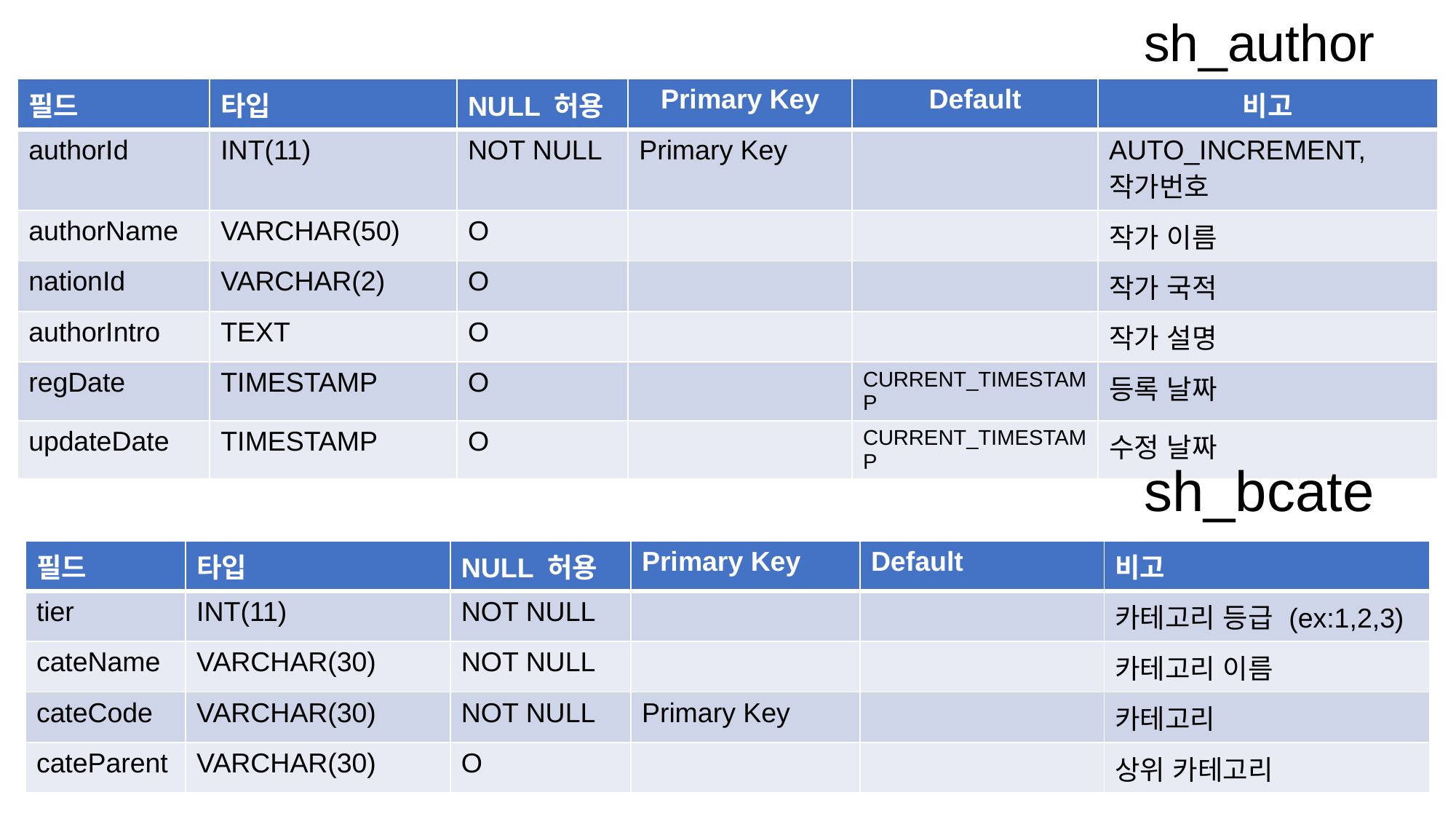

sh_author
| 필드 | 타입 | NULL 허용 | Primary Key | Default | 비고 |
| --- | --- | --- | --- | --- | --- |
| authorId | INT(11) | NOT NULL | Primary Key |  | AUTO\_INCREMENT,작가번호 |
| authorName | VARCHAR(50) | O |  |  | 작가 이름 |
| nationId | VARCHAR(2) | O |  |  | 작가 국적 |
| authorIntro | TEXT | O |  |  | 작가 설명 |
| regDate | TIMESTAMP | O |  | CURRENT\_TIMESTAMP | 등록 날짜 |
| updateDate | TIMESTAMP | O |  | CURRENT\_TIMESTAMP | 수정 날짜 |
sh_bcate
| 필드 | 타입 | NULL 허용 | Primary Key | Default | 비고 |
| --- | --- | --- | --- | --- | --- |
| tier | INT(11) | NOT NULL |  |  | 카테고리 등급 (ex:1,2,3) |
| cateName | VARCHAR(30) | NOT NULL |  |  | 카테고리 이름 |
| cateCode | VARCHAR(30) | NOT NULL | Primary Key |  | 카테고리 |
| cateParent | VARCHAR(30) | O |  |  | 상위 카테고리 |